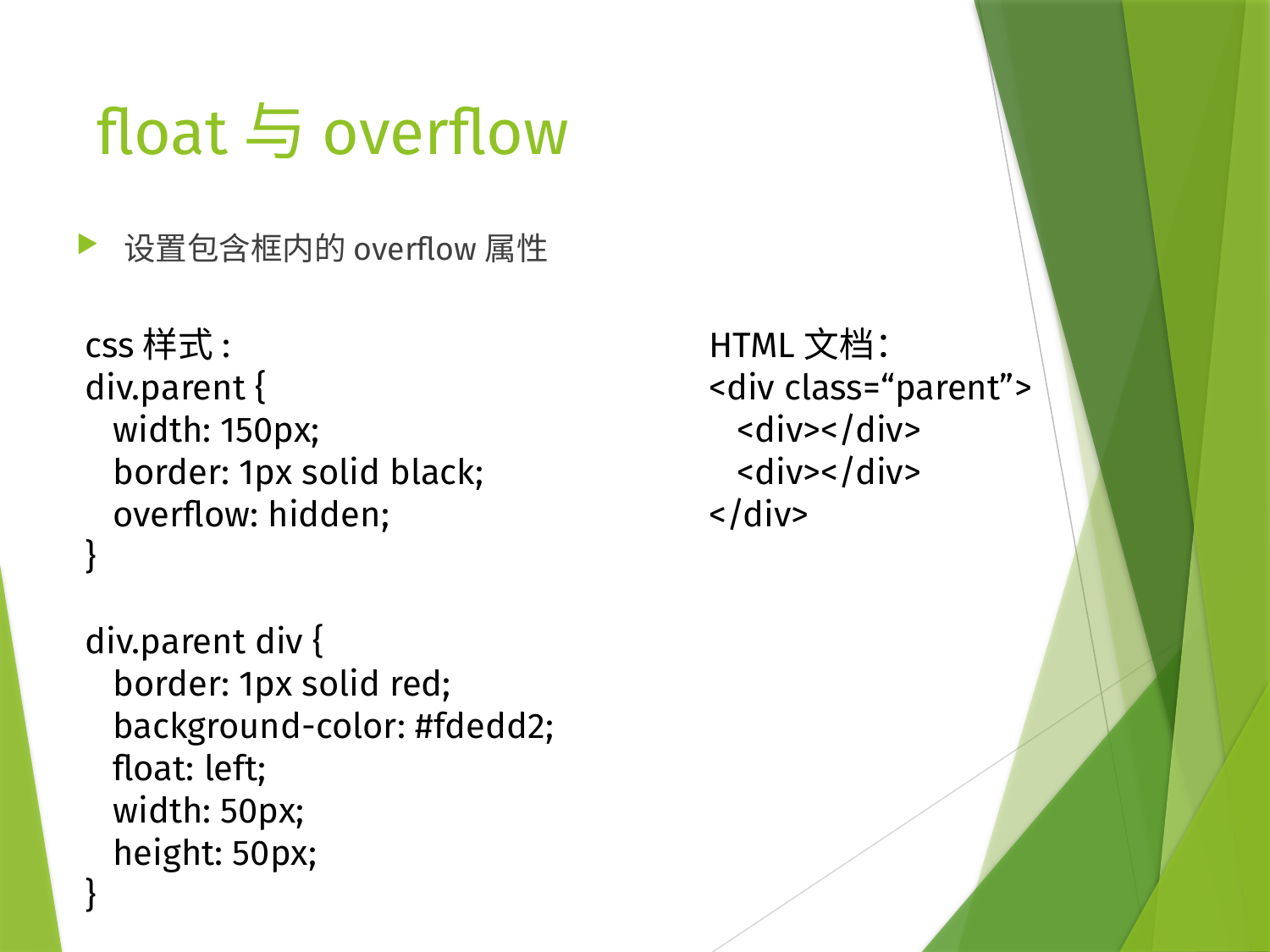

# float与overflow
设置包含框内的overflow属性

css样式:
div.parent {
   width: 150px;
   border: 1px solid black;
   overflow: hidden;
}

div.parent div {
   border: 1px solid red;
   background-color: #fdedd2;
   float: left;
   width: 50px;
   height: 50px;
}
HTML文档：
<div class=“parent”>
   <div></div>
   <div></div>
</div>